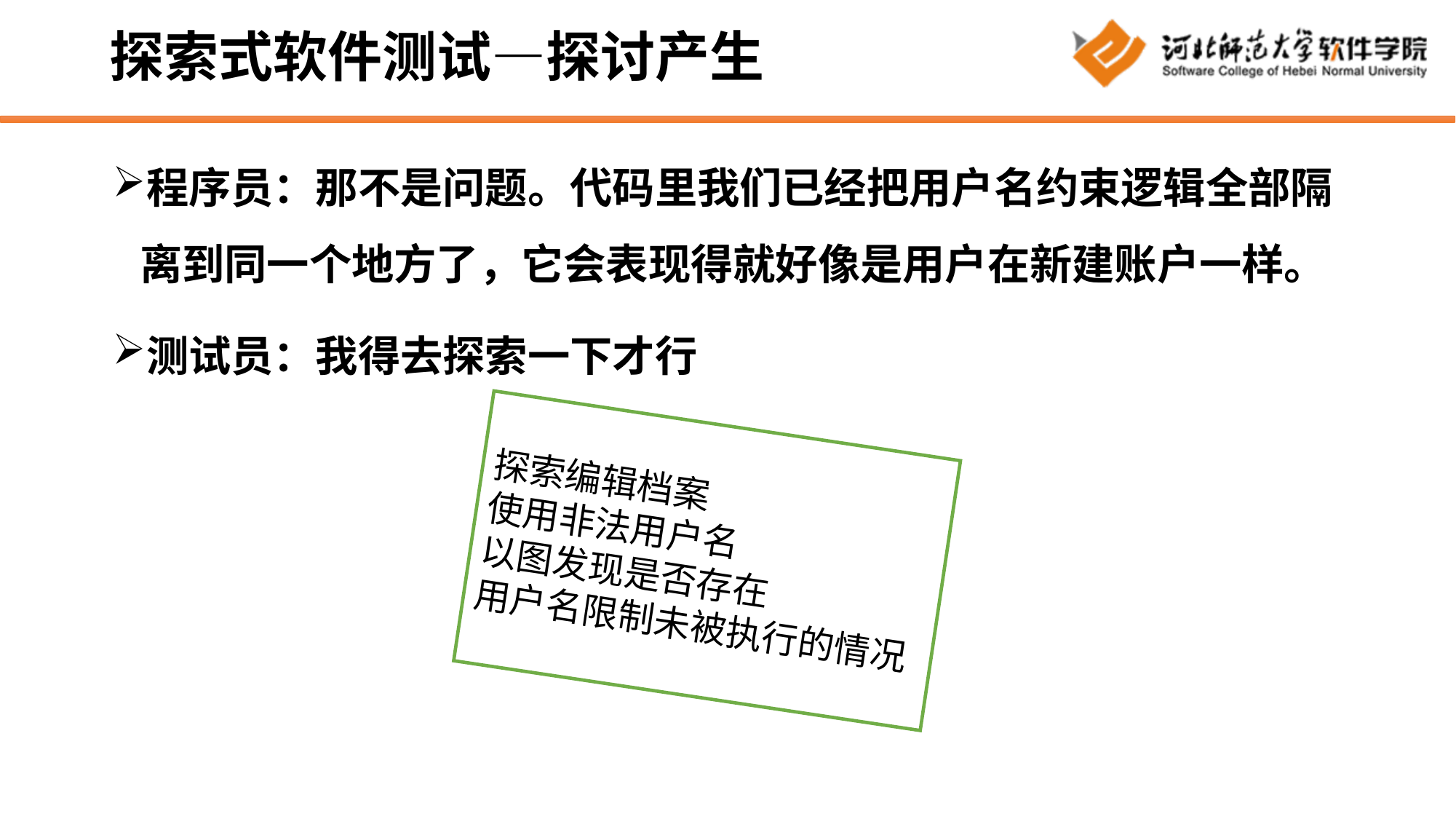

# 探索式软件测试—探讨产生
程序员：那不是问题。代码里我们已经把用户名约束逻辑全部隔离到同一个地方了，它会表现得就好像是用户在新建账户一样。
测试员：我得去探索一下才行

探索编辑档案
使用非法用户名
以图发现是否存在
用户名限制未被执行的情况